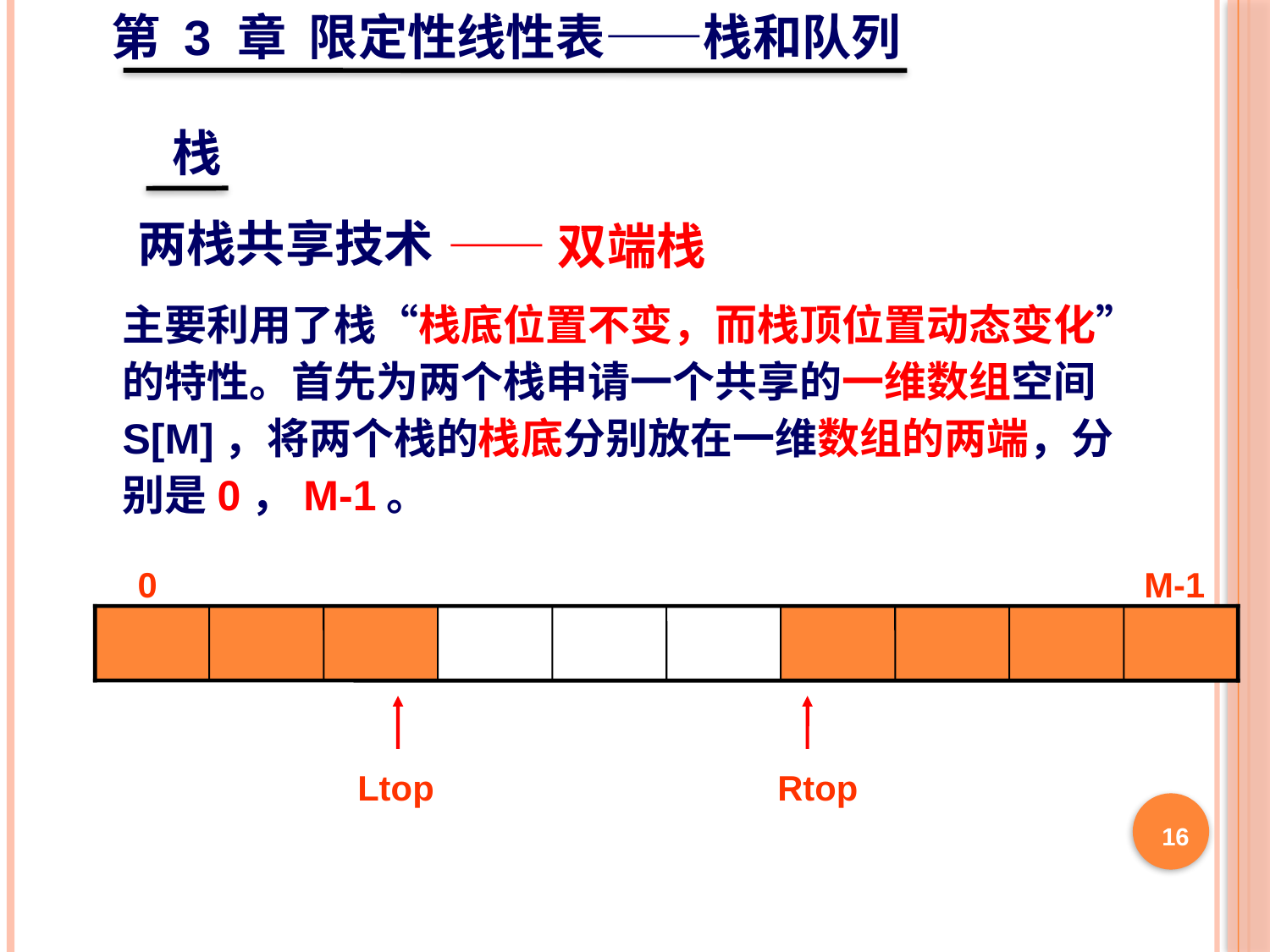

第 3 章  限定性线性表——栈和队列
 栈
两栈共享技术
——双端栈
主要利用了栈“栈底位置不变，而栈顶位置动态变化”
的特性。首先为两个栈申请一个共享的一维数组空间
S[M]，将两个栈的栈底分别放在一维数组的两端，分
别是0，M-1。
0
M-1

Ltop
Rtop
16